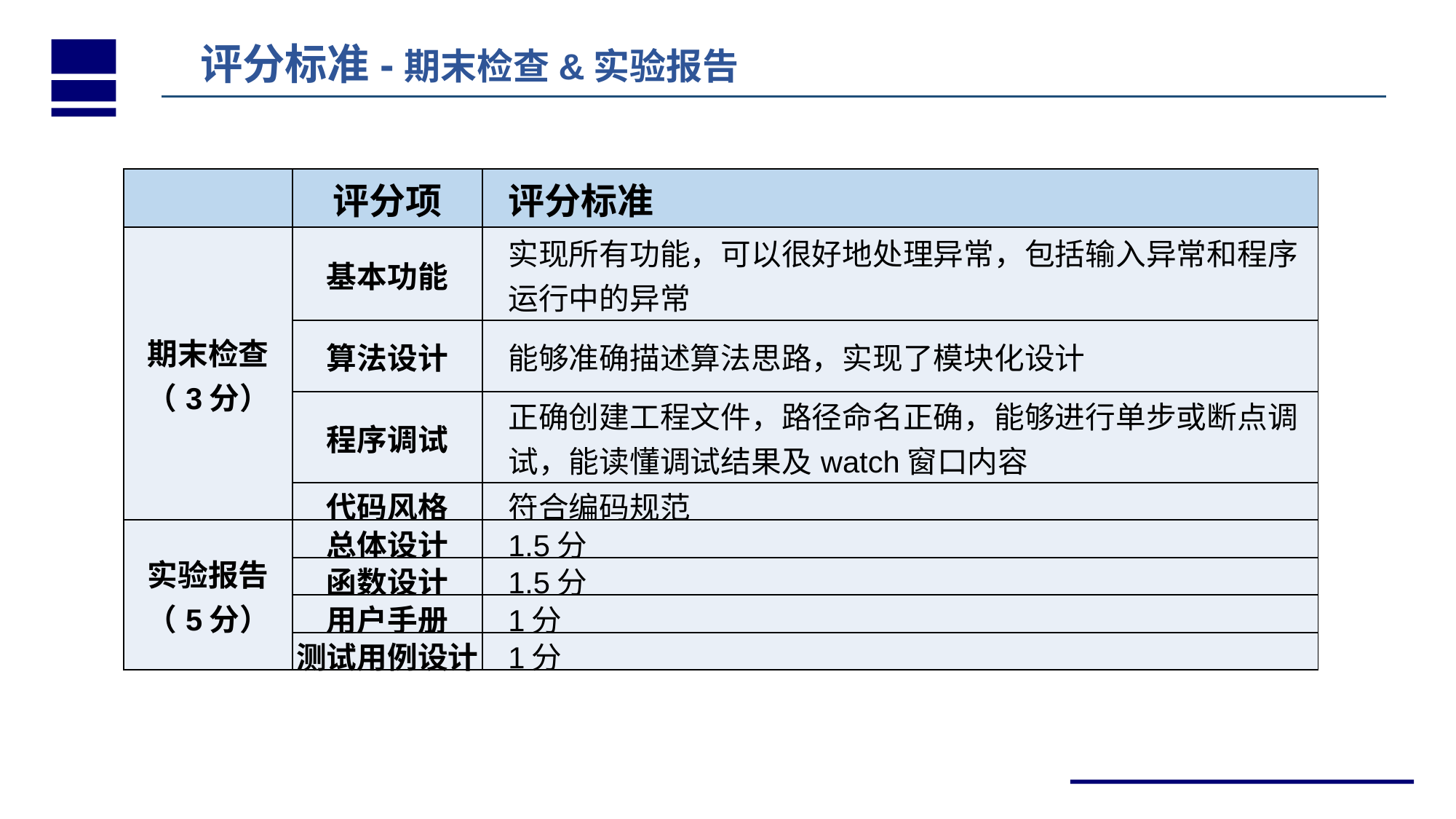

评分标准-期末检查&实验报告
|  | 评分项 | 评分标准 |
| --- | --- | --- |
| 期末检查 （3分） | 基本功能 | 实现所有功能，可以很好地处理异常，包括输入异常和程序运行中的异常 |
|  | 算法设计 | 能够准确描述算法思路，实现了模块化设计 |
|  | 程序调试 | 正确创建工程文件，路径命名正确，能够进行单步或断点调试，能读懂调试结果及watch窗口内容 |
|  | 代码风格 | 符合编码规范 |
| 实验报告 （5分） | 总体设计 | 1.5分 |
|  | 函数设计 | 1.5分 |
|  | 用户手册 | 1分 |
|  | 测试用例设计 | 1分 |